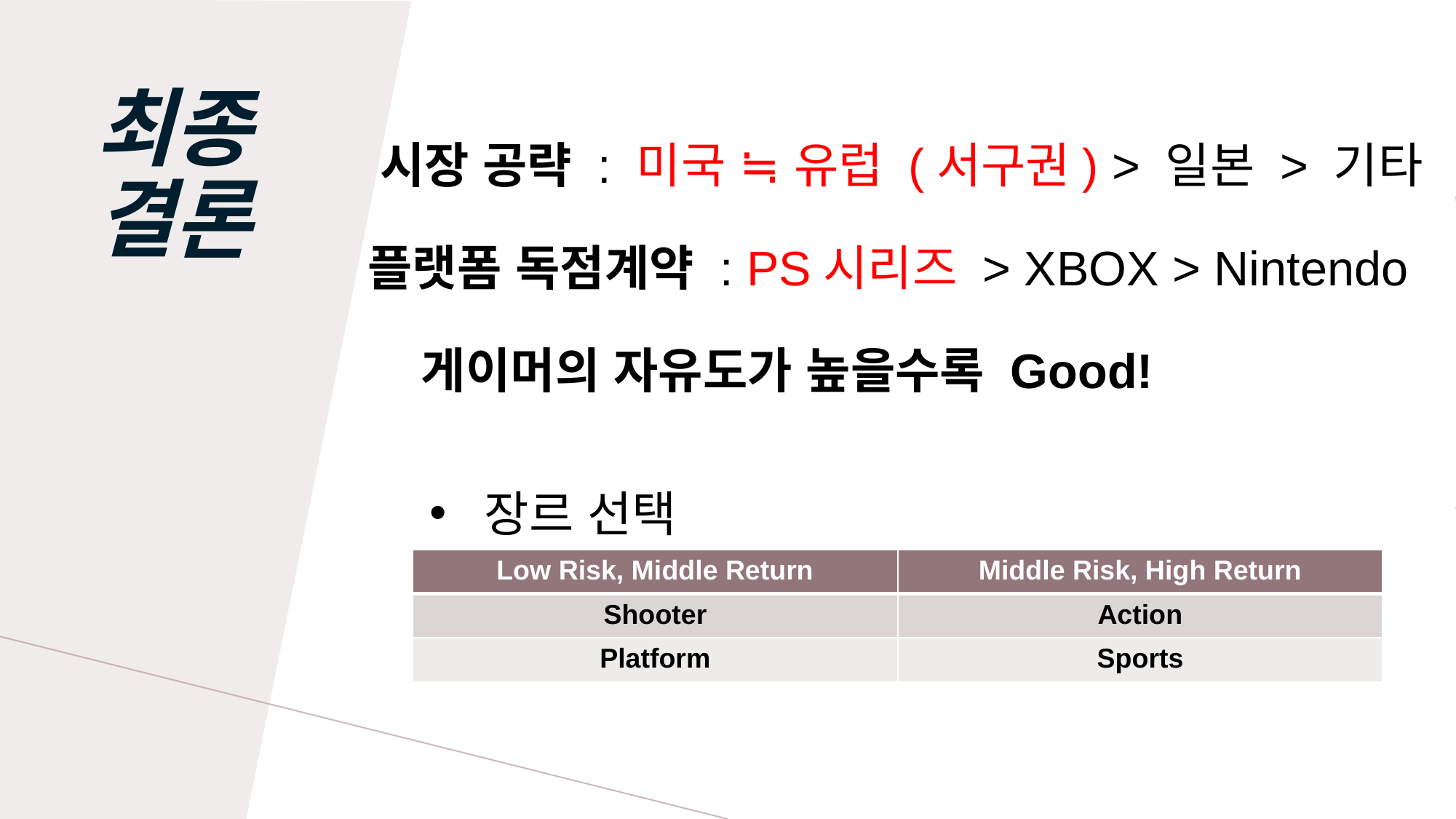

# 최종 결론
시장 공략 : 미국 ≒ 유럽 (서구권) > 일본 > 기타
플랫폼 독점계약 : PS시리즈 > XBOX > Nintendo
게이머의 자유도가 높을수록 Good!
장르 선택
| Low Risk, Middle Return | Middle Risk, High Return |
| --- | --- |
| Shooter | Action |
| Platform | Sports |